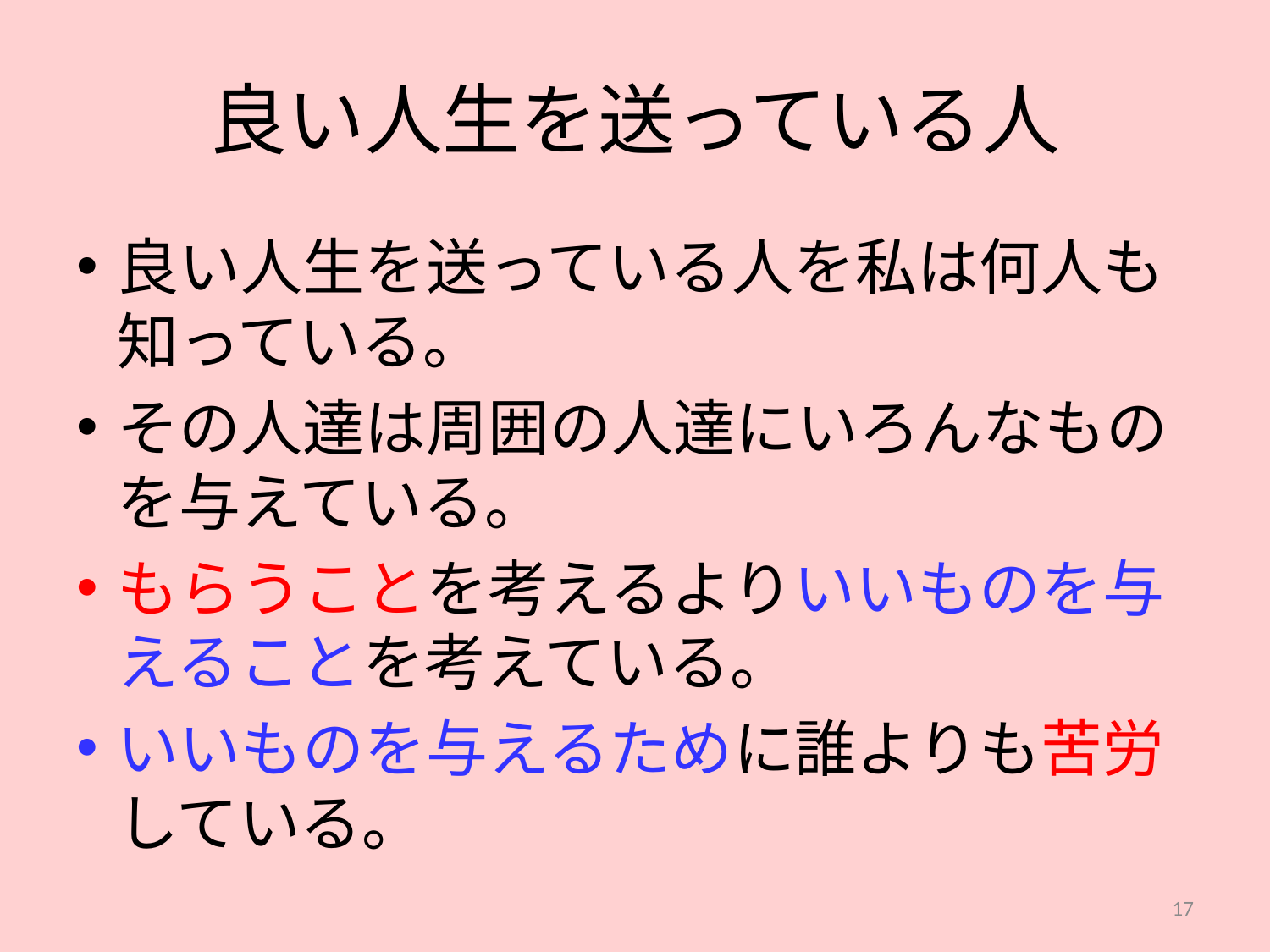

# 良い人生を送っている人
良い人生を送っている人を私は何人も知っている。
その人達は周囲の人達にいろんなものを与えている。
もらうことを考えるよりいいものを与えることを考えている。
いいものを与えるために誰よりも苦労している。

17